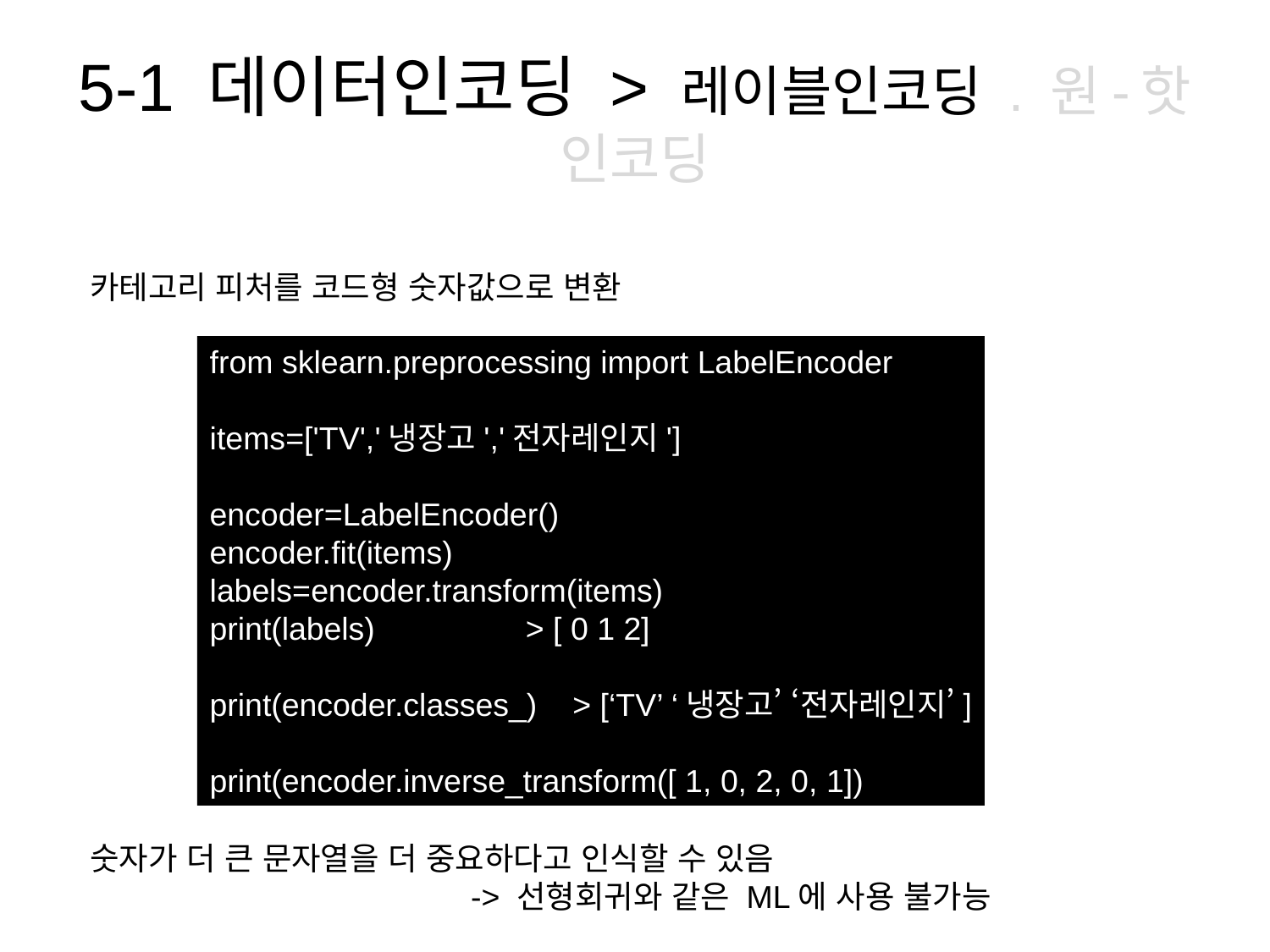

# 5-1 데이터인코딩 > 레이블인코딩 . 원-핫 인코딩
카테고리 피처를 코드형 숫자값으로 변환

숫자가 더 큰 문자열을 더 중요하다고 인식할 수 있음
			-> 선형회귀와 같은 ML에 사용 불가능
from sklearn.preprocessing import LabelEncoder

items=['TV','냉장고','전자레인지']

encoder=LabelEncoder()
encoder.fit(items)
labels=encoder.transform(items)
print(labels)                 > [ 0 1 2]

print(encoder.classes_)    > [‘TV’ ‘냉장고’ ‘전자레인지’]

print(encoder.inverse_transform([ 1, 0, 2, 0, 1])